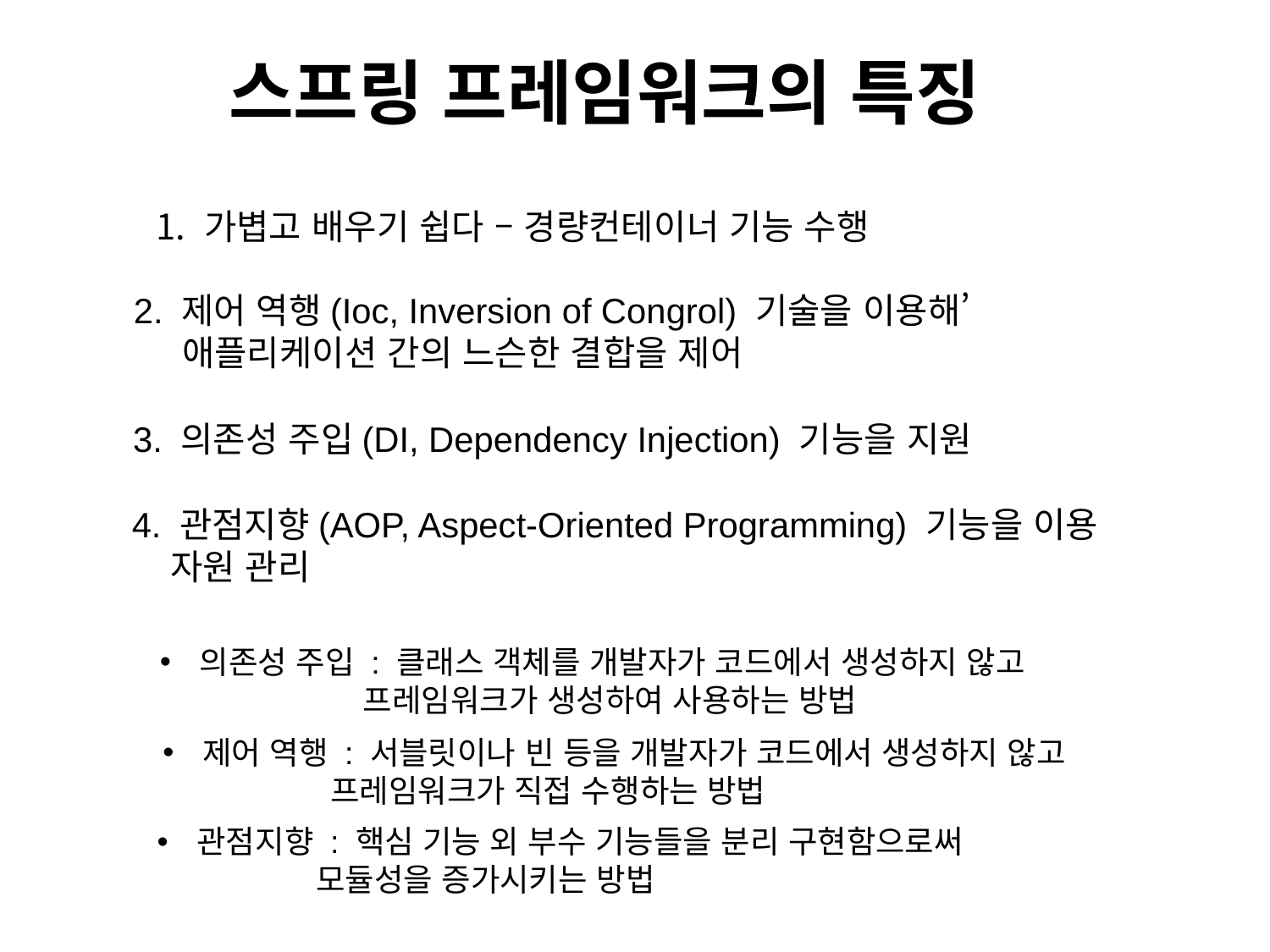

스프링 프레임워크의 특징
가볍고 배우기 쉽다 – 경량컨테이너 기능 수행
2. 제어 역행(Ioc, Inversion of Congrol) 기술을 이용해’
    애플리케이션 간의 느슨한 결합을 제어
3. 의존성 주입(DI, Dependency Injection) 기능을 지원
4. 관점지향(AOP, Aspect-Oriented Programming) 기능을 이용
   자원 관리
의존성 주입 : 클래스 객체를 개발자가 코드에서 생성하지 않고
                      프레임워크가 생성하여 사용하는 방법
제어 역행 : 서블릿이나 빈 등을 개발자가 코드에서 생성하지 않고
                  프레임워크가 직접 수행하는 방법
관점지향 : 핵심 기능 외 부수 기능들을 분리 구현함으로써
                 모듈성을 증가시키는 방법